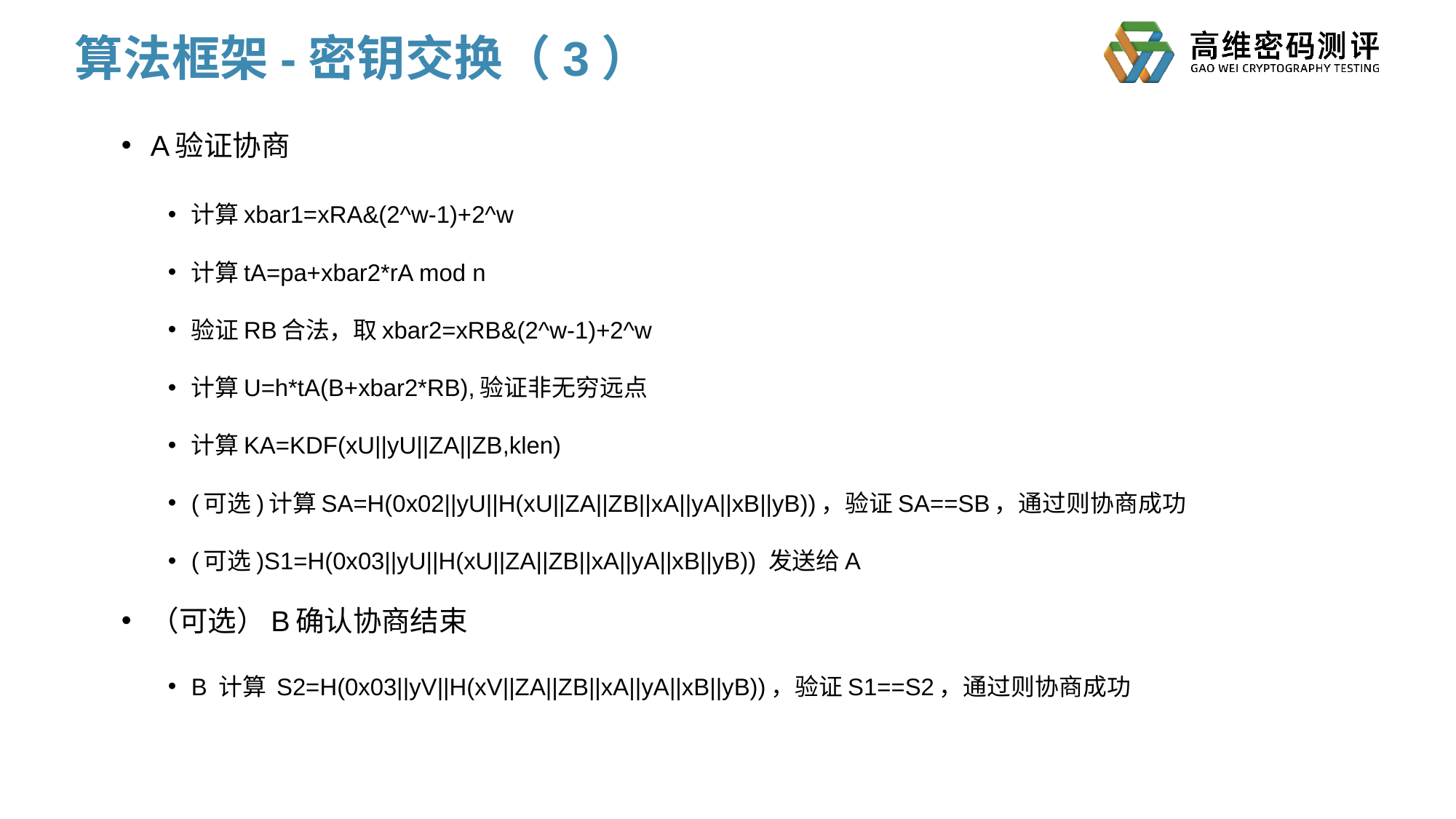

# 算法框架-密钥交换（3）
A验证协商
计算xbar1=xRA&(2^w-1)+2^w
计算tA=pa+xbar2*rA mod n
验证RB合法，取xbar2=xRB&(2^w-1)+2^w
计算U=h*tA(B+xbar2*RB),验证非无穷远点
计算KA=KDF(xU||yU||ZA||ZB,klen)
(可选)计算SA=H(0x02||yU||H(xU||ZA||ZB||xA||yA||xB||yB))，验证SA==SB，通过则协商成功
(可选)S1=H(0x03||yU||H(xU||ZA||ZB||xA||yA||xB||yB)) 发送给A
（可选）B确认协商结束
B 计算 S2=H(0x03||yV||H(xV||ZA||ZB||xA||yA||xB||yB))，验证S1==S2，通过则协商成功